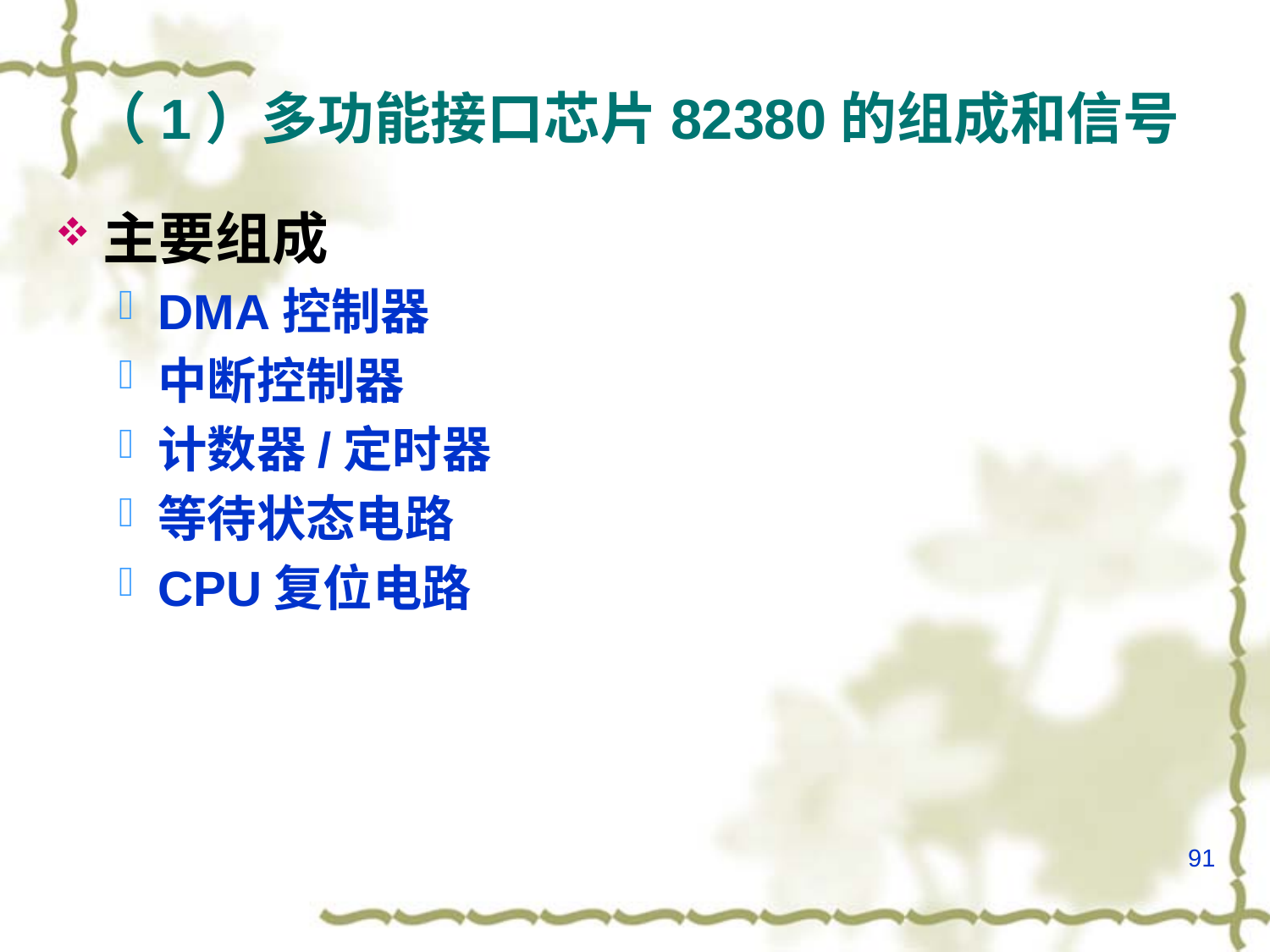

# （1）多功能接口芯片82380的组成和信号
主要组成
DMA控制器
中断控制器
计数器/定时器
等待状态电路
CPU复位电路

91